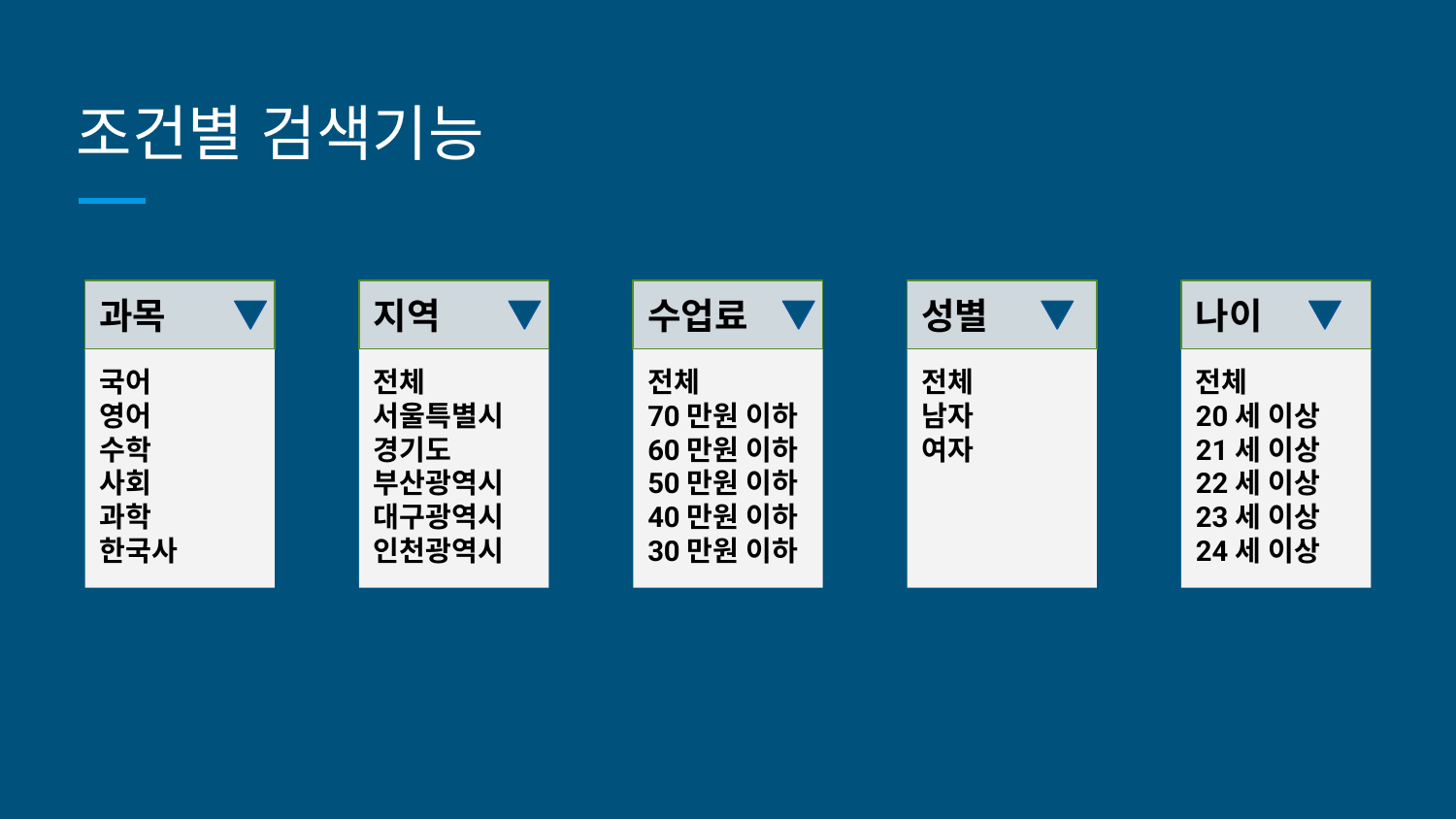

# 조건별 검색기능
과목

지역

수업료

성별

나이

국어
영어
수학
사회
과학
한국사
전체
서울특별시
경기도
부산광역시
대구광역시
인천광역시
전체
70만원 이하
60만원 이하
50만원 이하
40만원 이하
30만원 이하
전체
남자
여자
전체
20세 이상
21세 이상
22세 이상
23세 이상
24세 이상